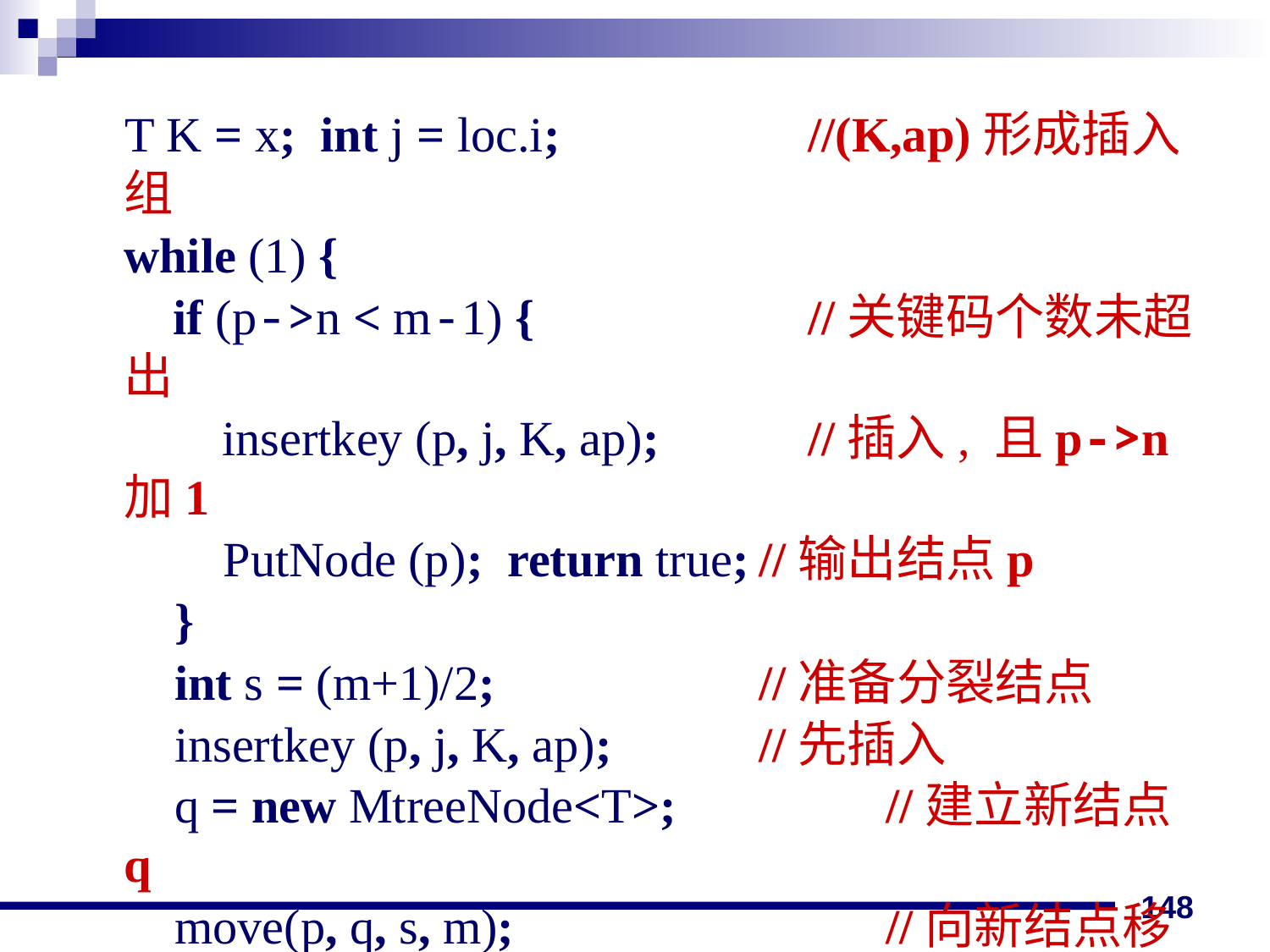

T K = x;  int j = loc.i;		    //(K,ap)形成插入组
	while (1) {
	    if (p->n < m-1) {		    //关键码个数未超出
	        insertkey (p, j, K, ap);	    //插入, 且p->n加1
            PutNode (p);  return true;	//输出结点p
        }
        int s = (m+1)/2;			//准备分裂结点
        insertkey (p, j, K, ap);		//先插入
        q = new MtreeNode<T>;		//建立新结点q
        move(p, q, s, m);			//向新结点移动
        K = p->key[s];   ap = q;
                                       //(K,ap)形成向上插入二元组
148